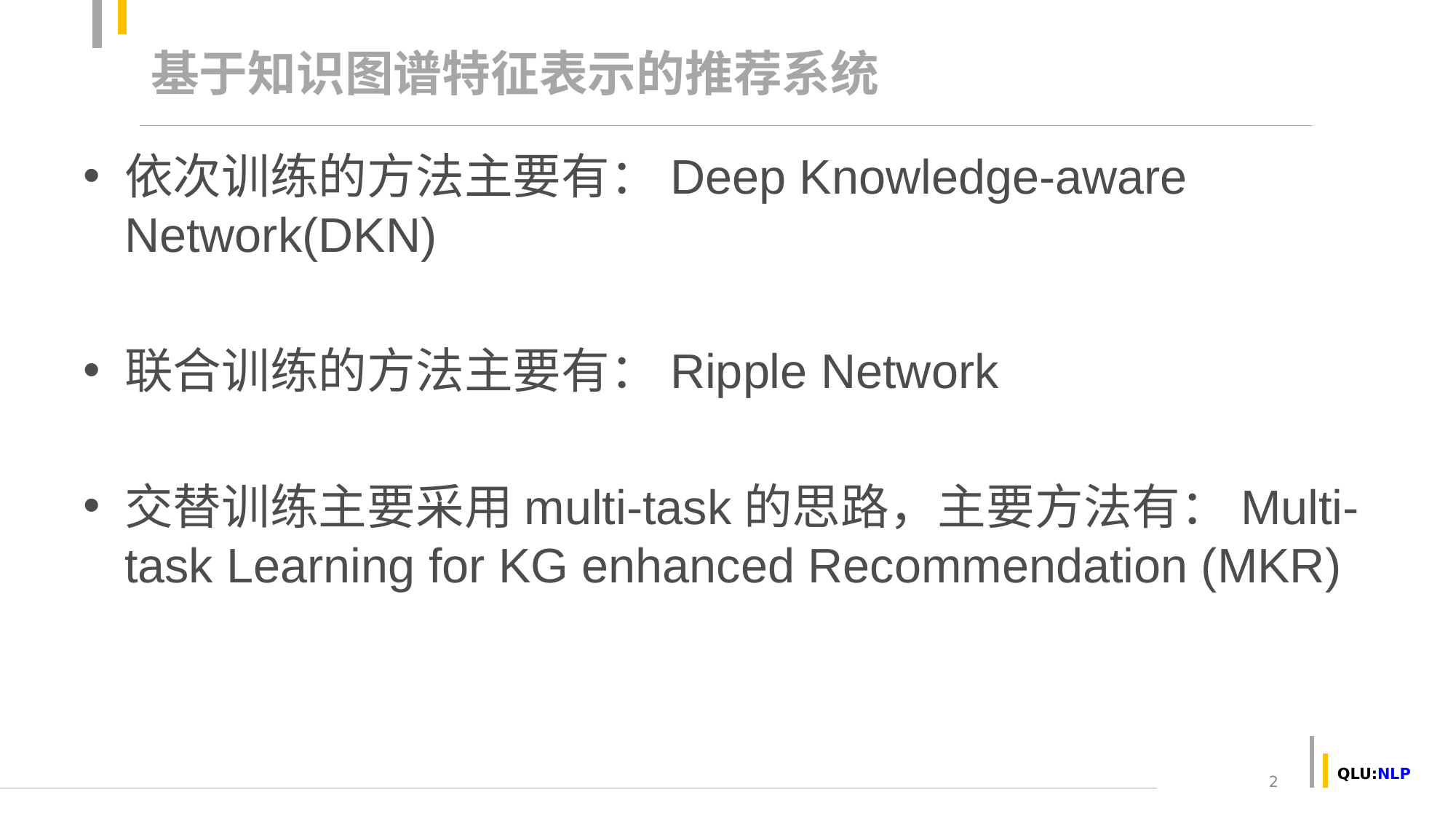

# 基于知识图谱特征表示的推荐系统
依次训练的方法主要有：Deep Knowledge-aware Network(DKN)

联合训练的方法主要有：Ripple Network

交替训练主要采用multi-task的思路，主要方法有：Multi-task Learning for KG enhanced Recommendation (MKR)

2